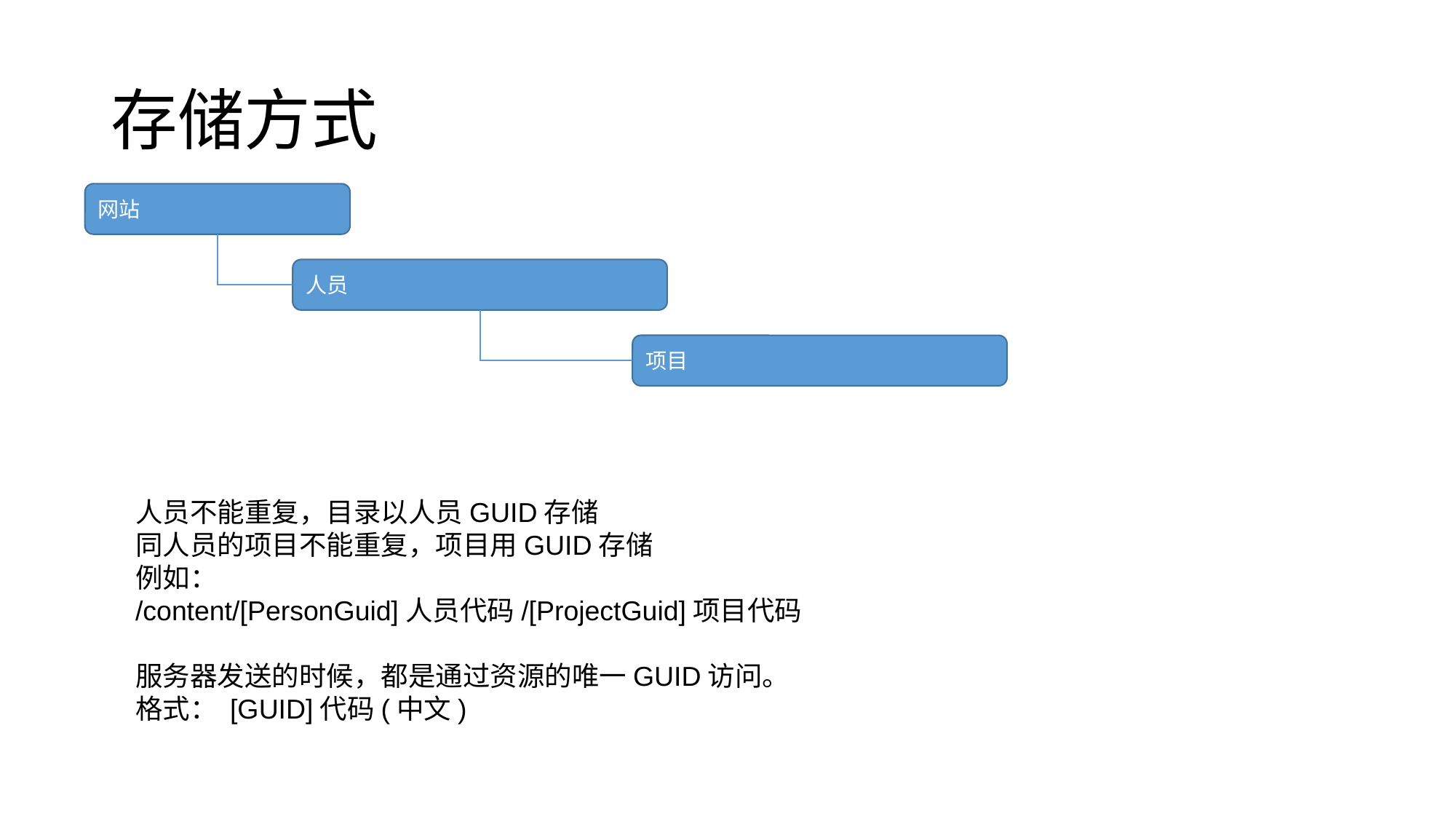

# 存储方式
网站
人员
项目
人员不能重复，目录以人员GUID存储
同人员的项目不能重复，项目用GUID存储
例如：
/content/[PersonGuid]人员代码/[ProjectGuid]项目代码

服务器发送的时候，都是通过资源的唯一GUID访问。
格式： [GUID]代码(中文)